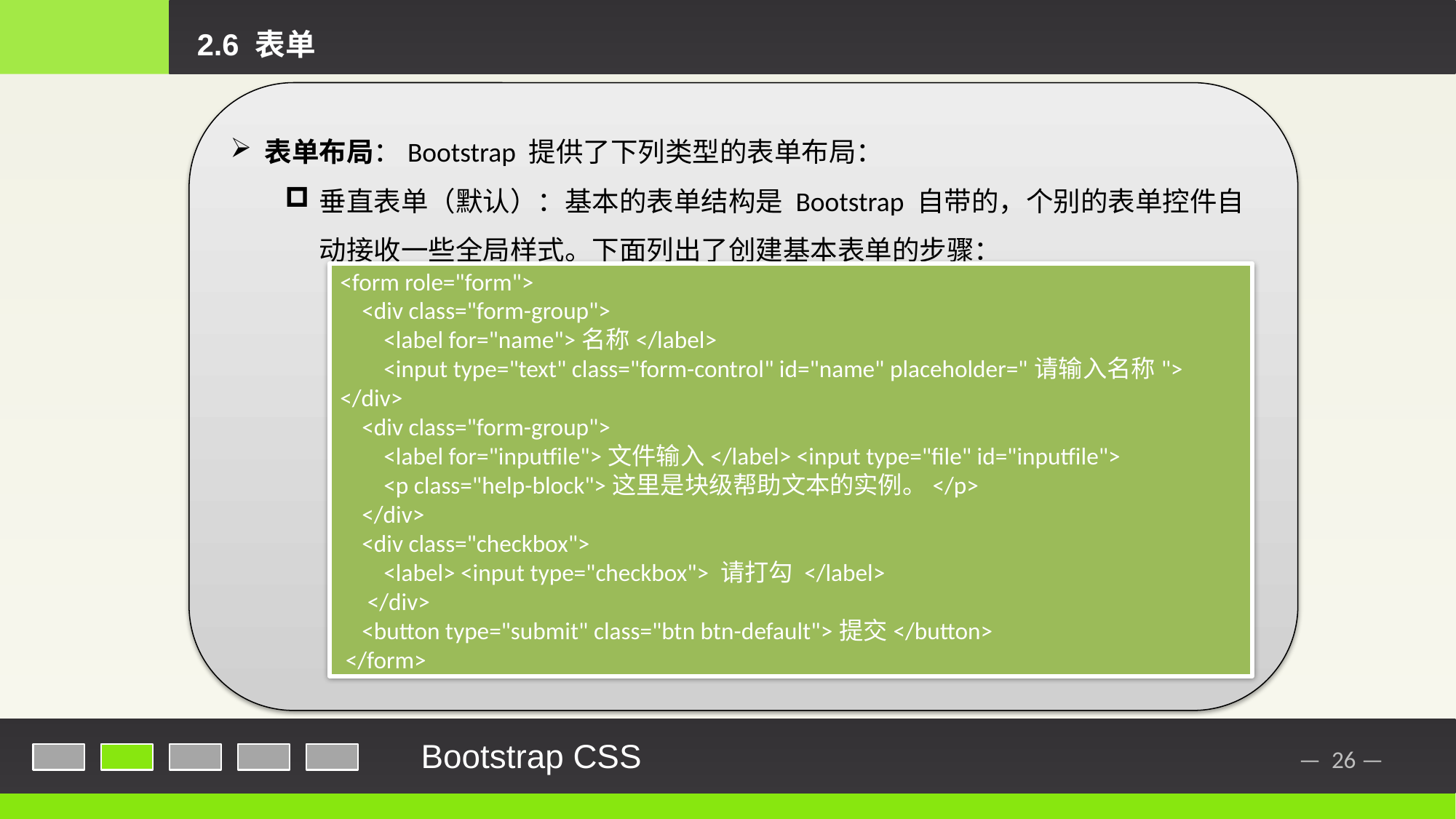

2.6 表单
表单布局：Bootstrap 提供了下列类型的表单布局：
垂直表单（默认）：基本的表单结构是 Bootstrap 自带的，个别的表单控件自动接收一些全局样式。下面列出了创建基本表单的步骤：
向父 <form> 元素添加 role="form"。
把标签和控件放在一个带有 class  .form-group 的 <div> 中。这是获取最佳间距所必需的。
向所有的文本元素 <input>、<textarea> 和 <select> 添加 class  .form-control。
<form role="form">
    <div class="form-group">
        <label for="name">名称</label>
        <input type="text" class="form-control" id="name" placeholder="请输入名称">          </div>
    <div class="form-group">
        <label for="inputfile">文件输入</label> <input type="file" id="inputfile">
        <p class="help-block">这里是块级帮助文本的实例。</p>
    </div>
    <div class="checkbox">
        <label> <input type="checkbox"> 请打勾 </label>
     </div>
    <button type="submit" class="btn btn-default">提交</button>
 </form>